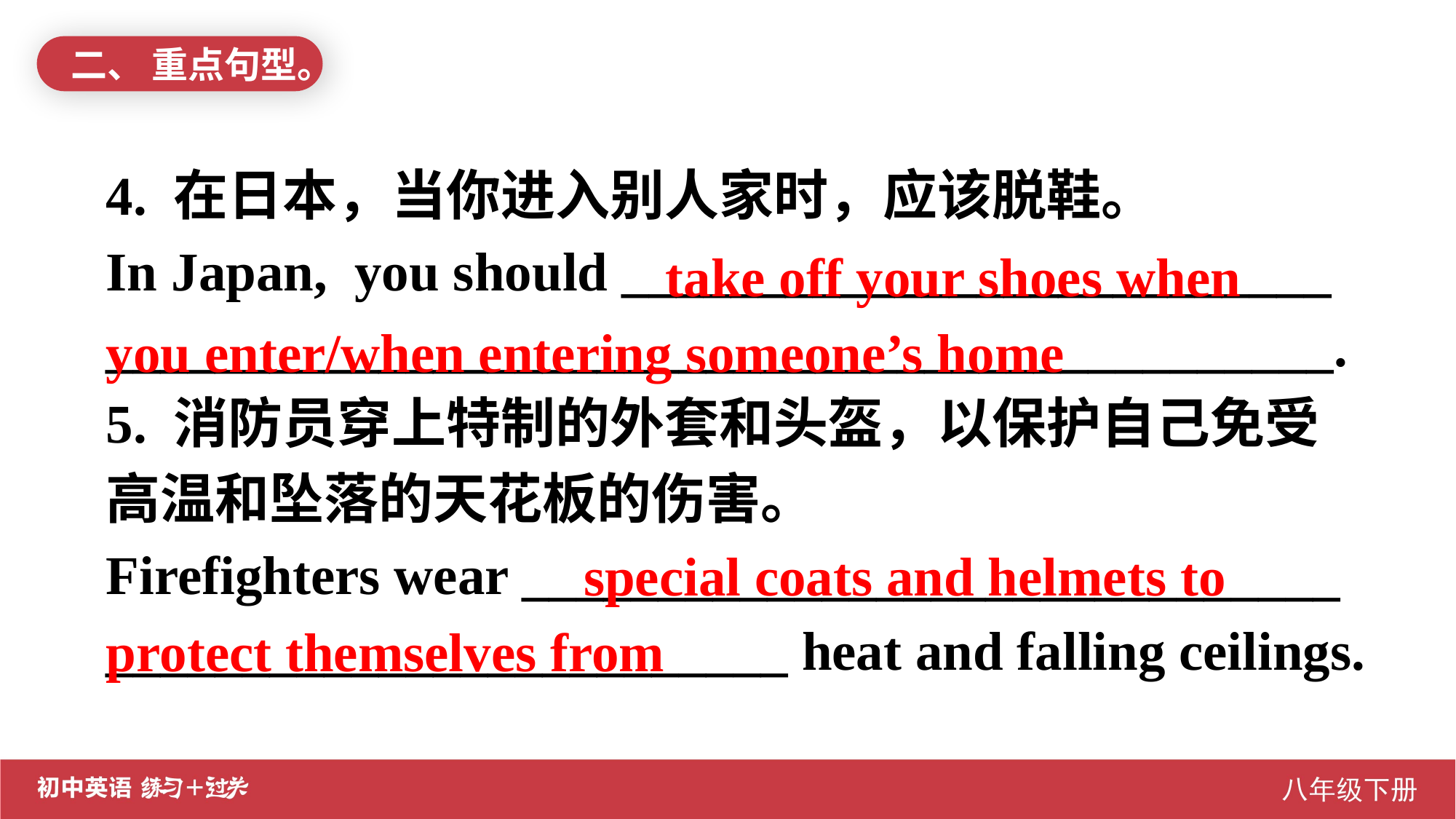

二、 重点句型。
4. 在日本，当你进入别人家时，应该脱鞋。
In Japan,  you should __________________________
_____________________________________________.
5. 消防员穿上特制的外套和头盔，以保护自己免受高温和坠落的天花板的伤害。
Firefighters wear ______________________________
_________________________ heat and falling ceilings.
                                         take off your shoes when you enter/when entering someone’s home
                                   special coats and helmets to protect themselves from